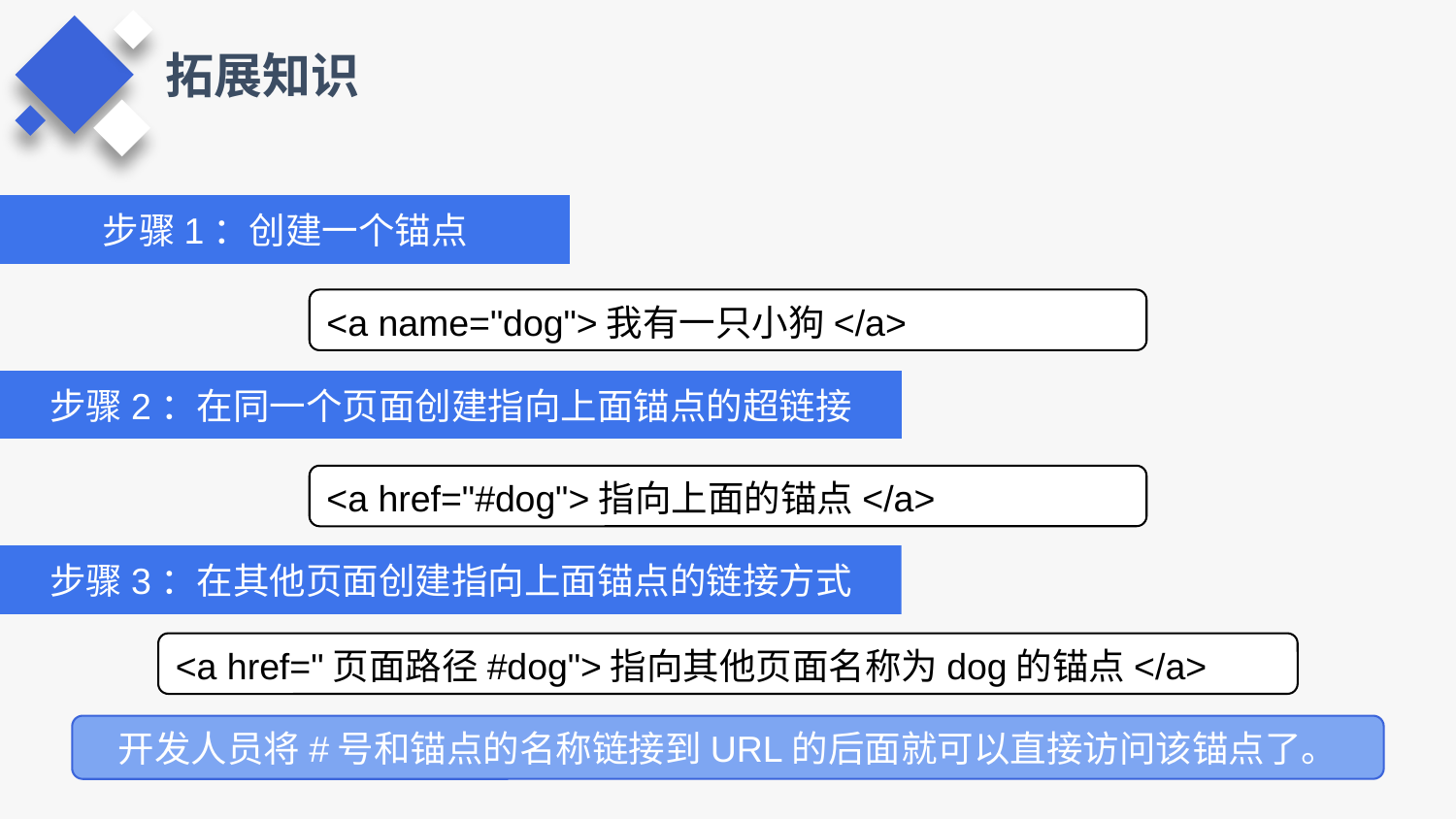

拓展知识

步骤1：创建一个锚点
<a name="dog">我有一只小狗</a>

步骤2：在同一个页面创建指向上面锚点的超链接
<a href="#dog">指向上面的锚点</a>

步骤3：在其他页面创建指向上面锚点的链接方式
<a href="页面路径#dog">指向其他页面名称为dog的锚点</a>
开发人员将#号和锚点的名称链接到URL的后面就可以直接访问该锚点了。